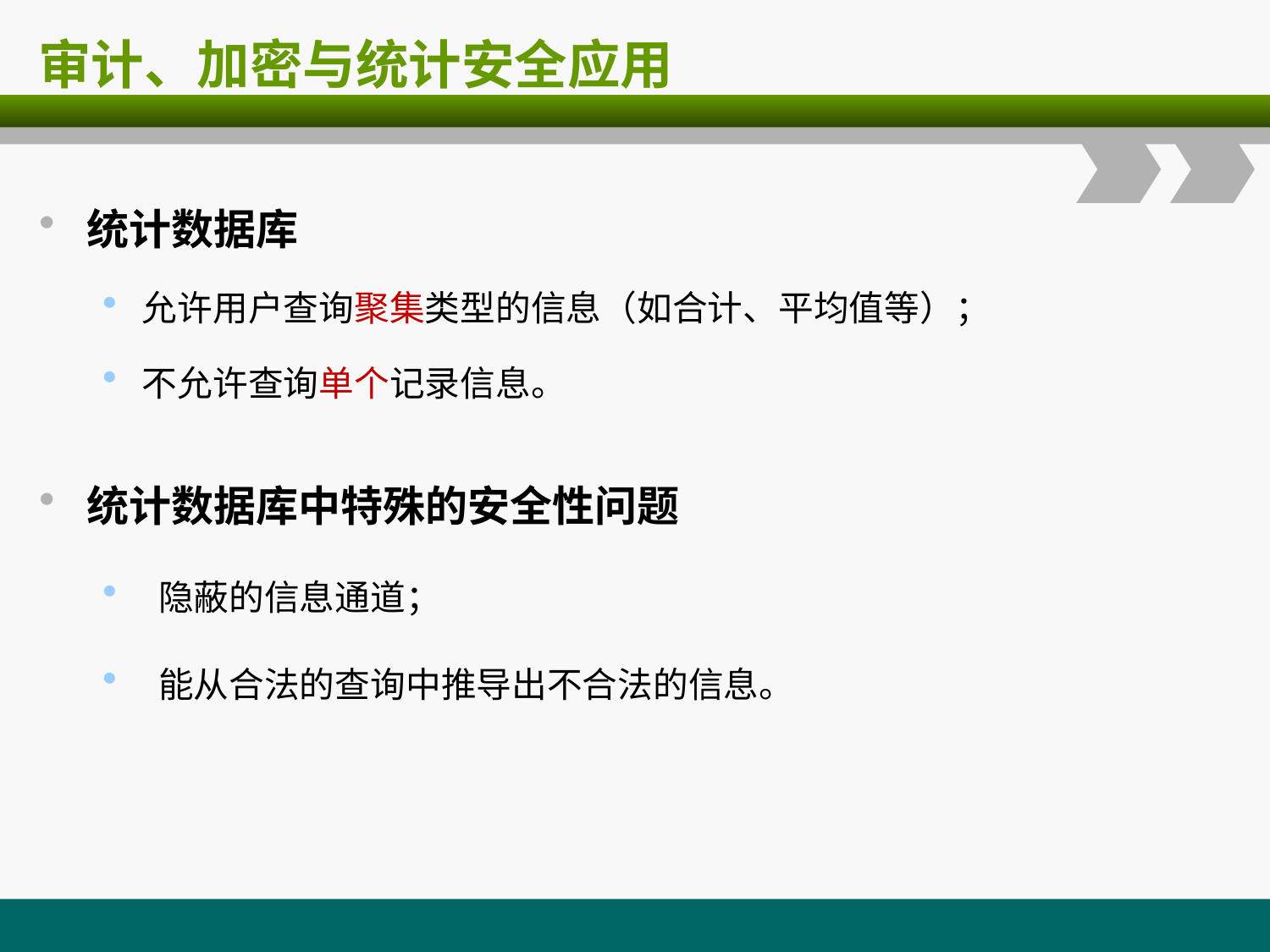

# 审计、加密与统计安全应用
统计数据库
允许用户查询聚集类型的信息（如合计、平均值等）；
不允许查询单个记录信息。

统计数据库中特殊的安全性问题
 隐蔽的信息通道；
 能从合法的查询中推导出不合法的信息。